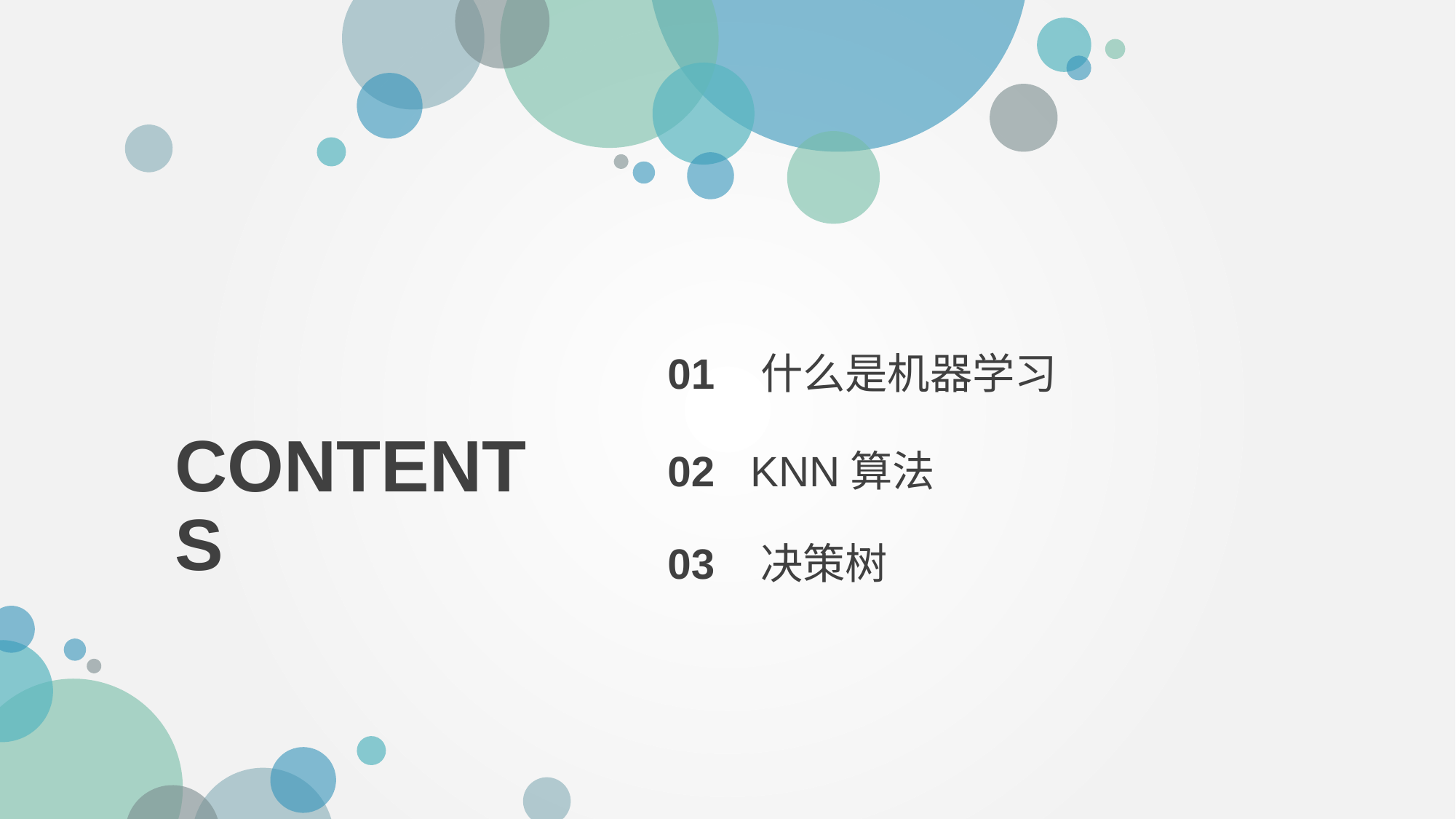

01   什么是机器学习
02   KNN算法
CONTENTS
03   决策树